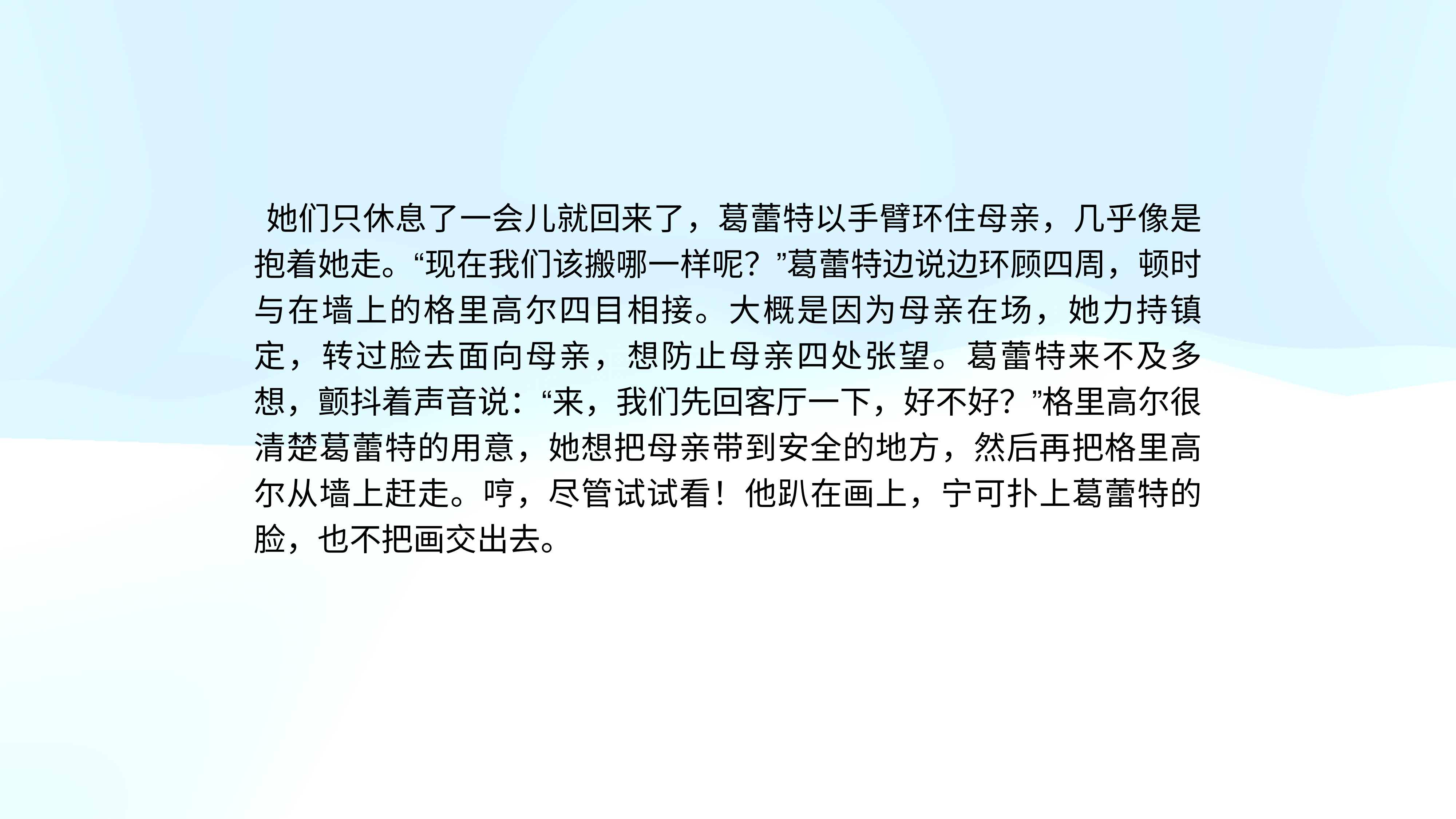

她们只休息了一会儿就回来了，葛蕾特以手臂环住母亲，几乎像是抱着她走。“现在我们该搬哪一样呢？”葛蕾特边说边环顾四周，顿时与在墙上的格里高尔四目相接。大概是因为母亲在场，她力持镇定，转过脸去面向母亲，想防止母亲四处张望。葛蕾特来不及多想，颤抖着声音说：“来，我们先回客厅一下，好不好？”格里高尔很清楚葛蕾特的用意，她想把母亲带到安全的地方，然后再把格里高尔从墙上赶走。哼，尽管试试看！他趴在画上，宁可扑上葛蕾特的脸，也不把画交出去。